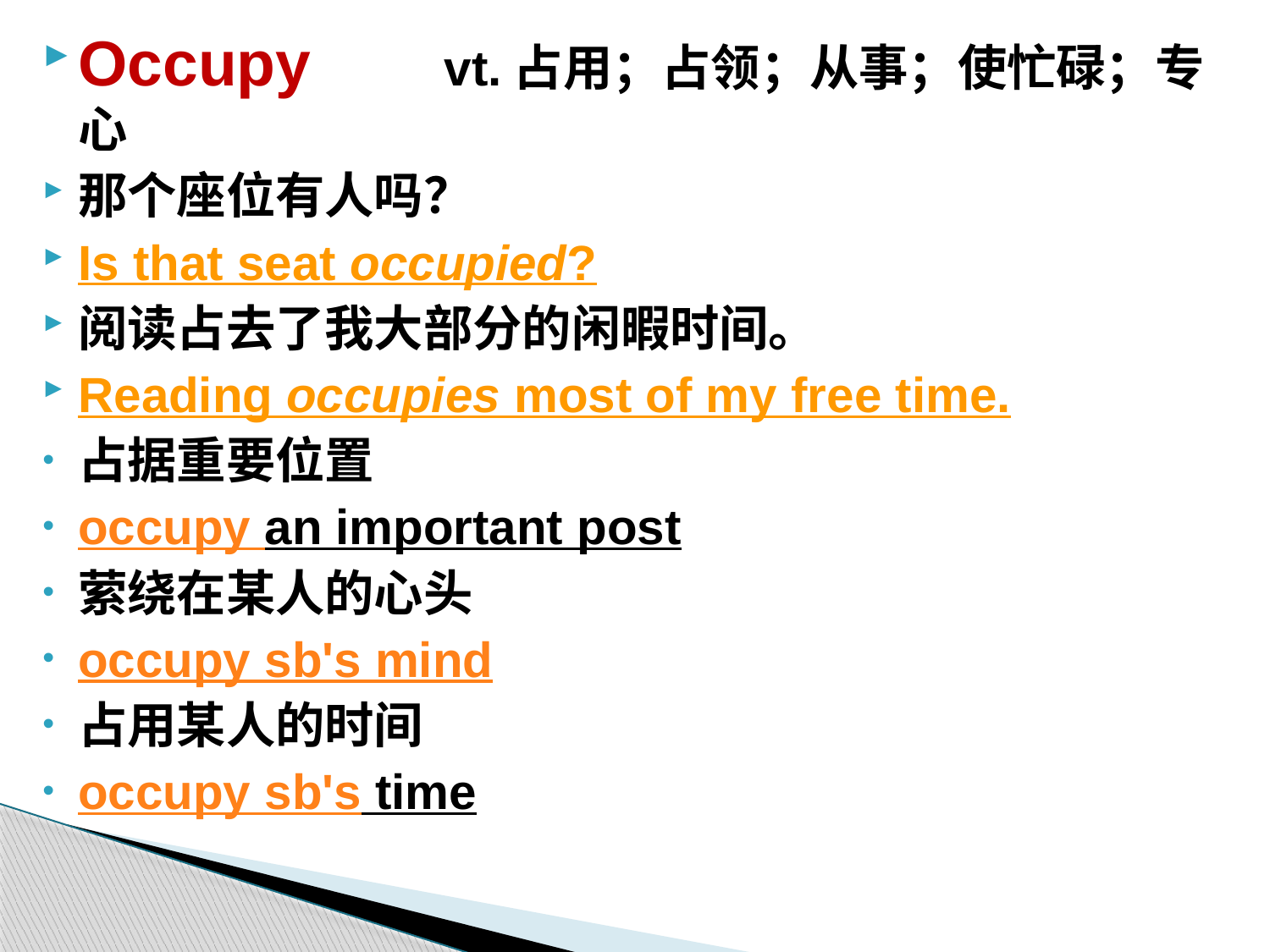

Occupy   　 vt.占用；占领；从事；使忙碌；专心
那个座位有人吗？
Is that seat occupied?
阅读占去了我大部分的闲暇时间。
Reading occupies most of my free time.
占据重要位置
occupy an important post
萦绕在某人的心头
occupy sb's mind
占用某人的时间
occupy sb's time